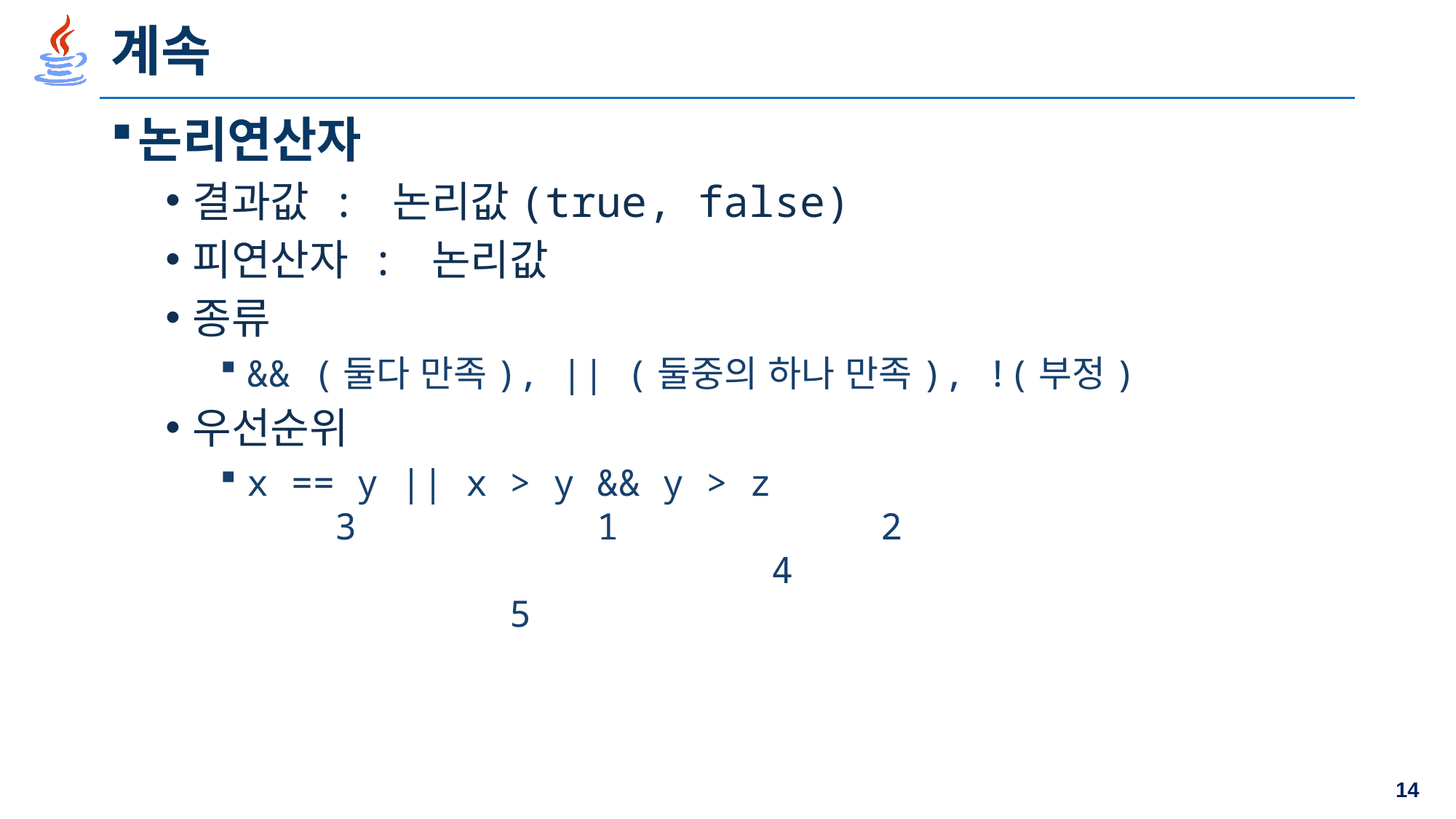

# 계속
논리연산자
결과값 : 논리값(true, false)
피연산자 : 논리값
종류
&& (둘다 만족), || (둘중의 하나 만족), !(부정)
우선순위
x == y || x > y && y > z
    3           1            2
                        4
            5
14